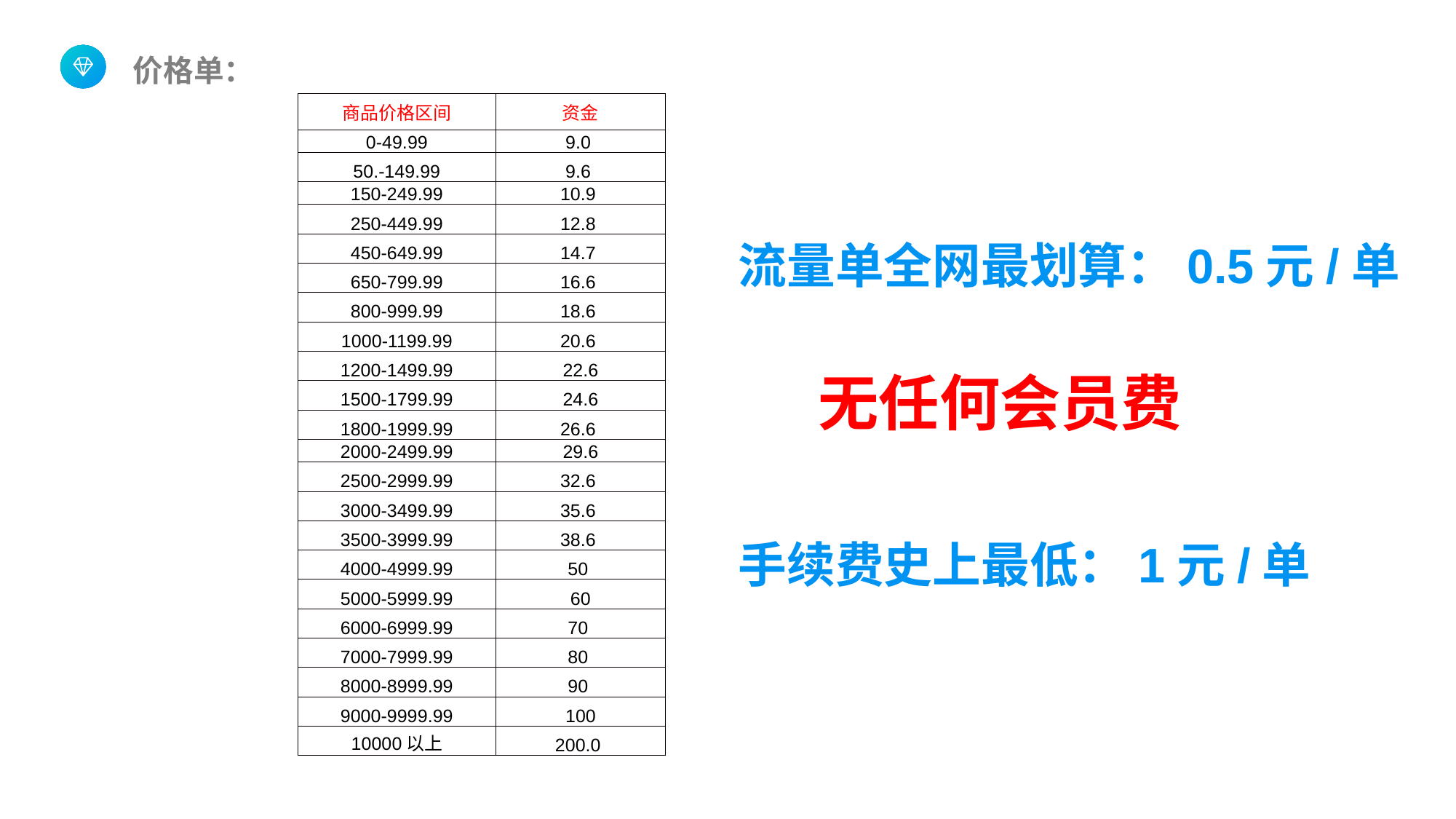

价格单：
| 商品价格区间 | 资金 |
| --- | --- |
| 0-49.99 | 9.0 |
| 50.-149.99 | 9.6 |
| 150-249.99 | 10.9 |
| 250-449.99 | 12.8 |
| 450-649.99 | 14.7 |
| 650-799.99 | 16.6 |
| 800-999.99 | 18.6 |
| 1000-1199.99 | 20.6 |
| 1200-1499.99 | 22.6 |
| 1500-1799.99 | 24.6 |
| 1800-1999.99 | 26.6 |
| 2000-2499.99 | 29.6 |
| 2500-2999.99 | 32.6 |
| 3000-3499.99 | 35.6 |
| 3500-3999.99 | 38.6 |
| 4000-4999.99 | 50 |
| 5000-5999.99 | 60 |
| 6000-6999.99 | 70 |
| 7000-7999.99 | 80 |
| 8000-8999.99 | 90 |
| 9000-9999.99 | 100 |
| 10000以上 | 200.0 |
流量单全网最划算：0.5元/单
无任何会员费
手续费史上最低：1元/单